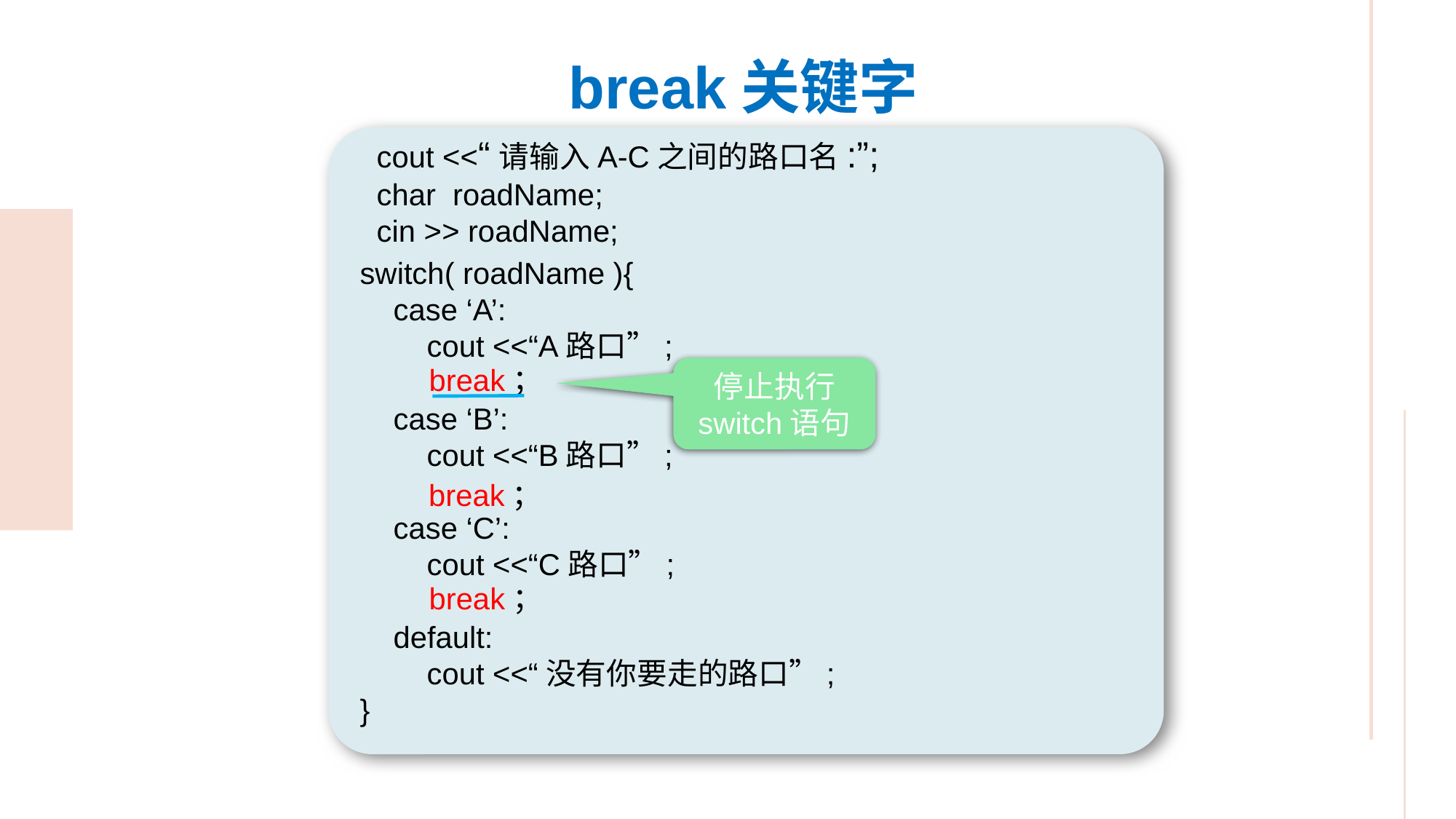

break关键字
cout <<“请输入A-C之间的路口名:”;
char  roadName;
cin >> roadName;

switch( roadName ){
    case ‘A’:
        cout <<“A路口”;

    case ‘B’:
        cout <<“B路口”;

    case ‘C’:
        cout <<“C路口”;

    default:
        cout <<“没有你要走的路口”;
}
 break；
停止执行
switch语句
 break；
 break；